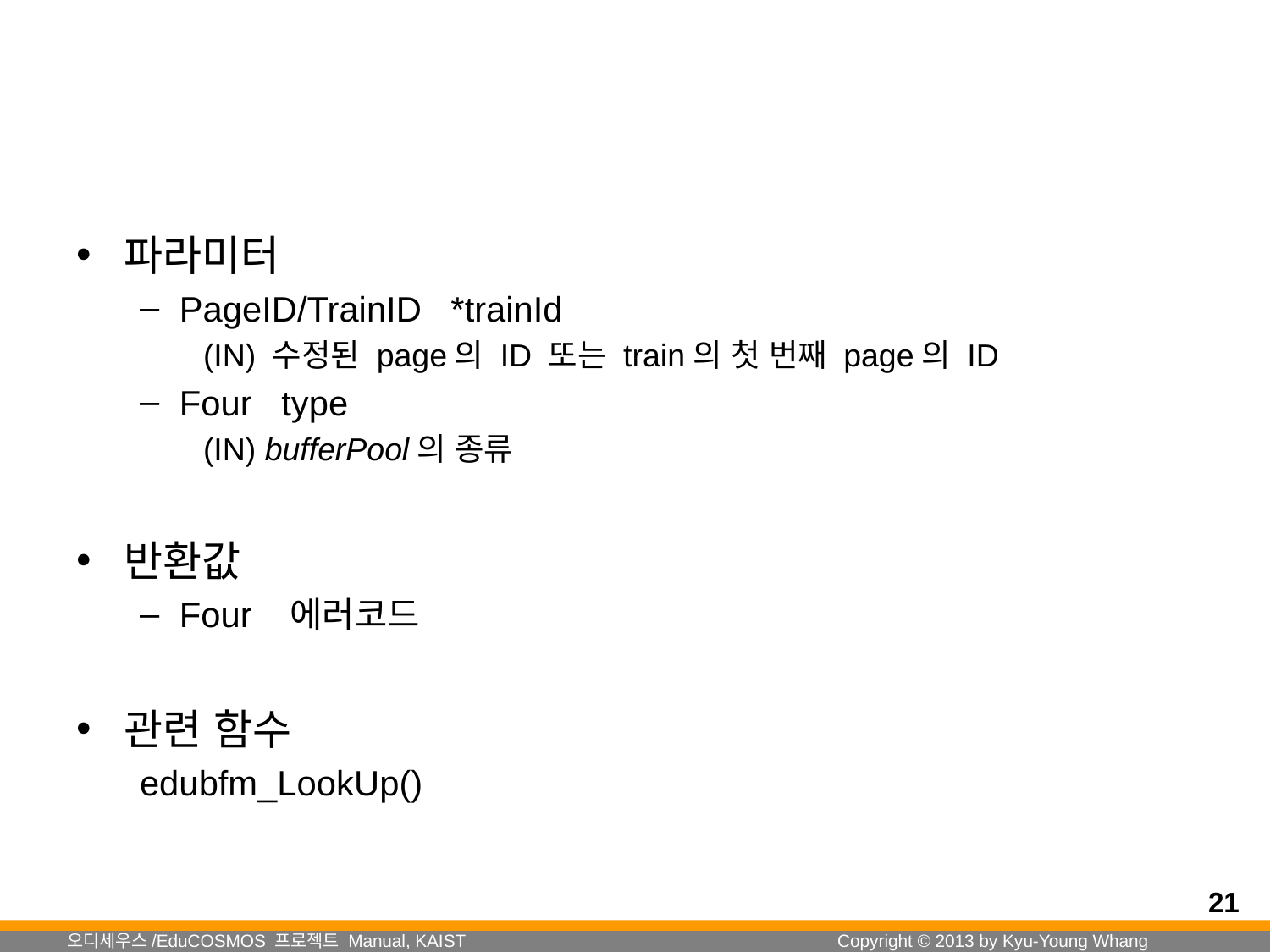

#
파라미터
PageID/TrainID   *trainId
(IN) 수정된 page의 ID 또는 train의 첫 번째 page의 ID
Four   type
(IN) bufferPool의 종류

반환값
Four   에러코드

관련 함수
edubfm_LookUp()